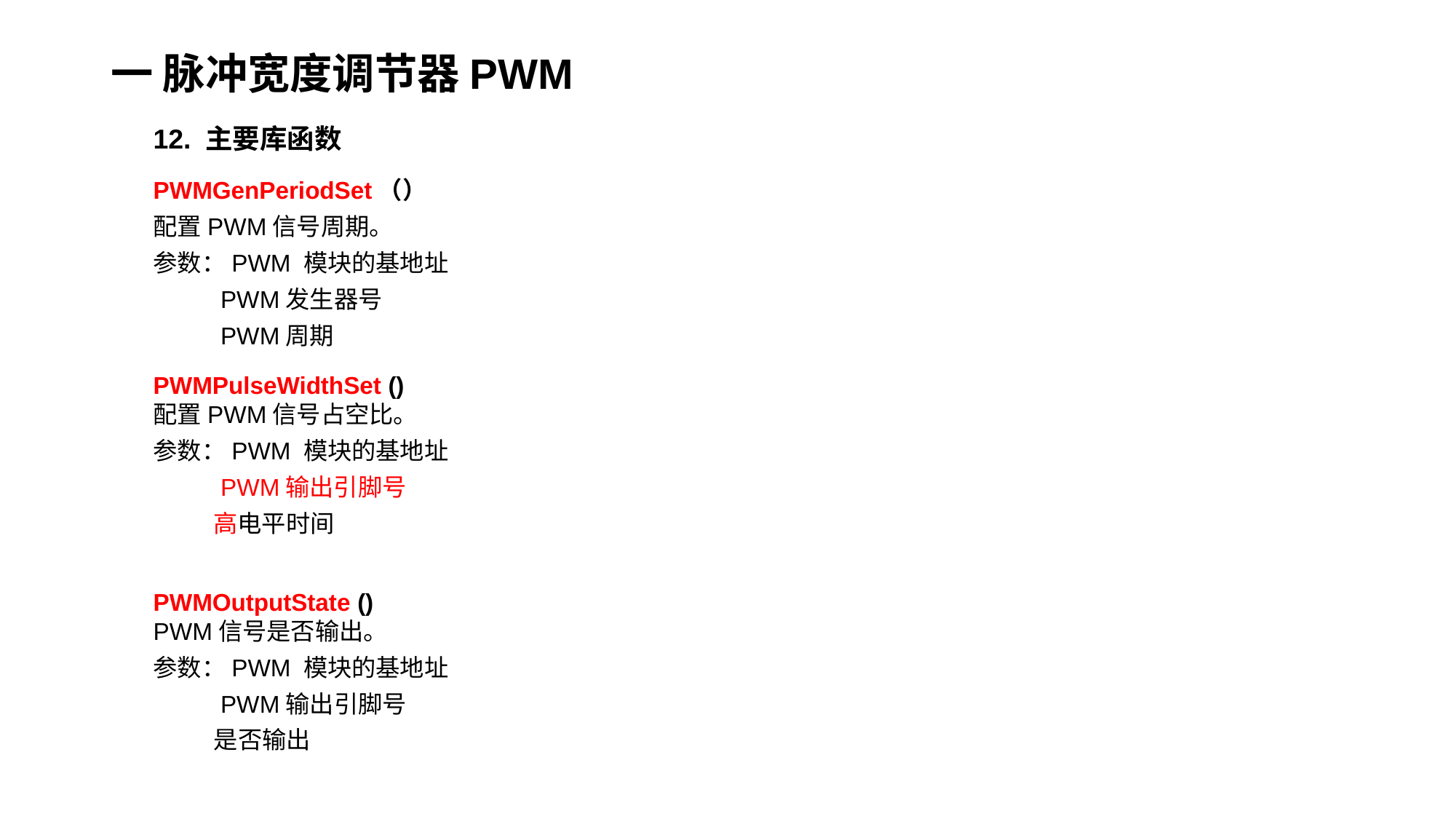

# 一 脉冲宽度调节器PWM
12. 主要库函数
PWMGenPeriodSet（）
配置PWM信号周期。
参数：PWM 模块的基地址
          PWM发生器号
          PWM周期
PWMPulseWidthSet ()
配置PWM信号占空比。
参数：PWM 模块的基地址
          PWM输出引脚号
          高电平时间
PWMOutputState ()
PWM信号是否输出。
参数：PWM 模块的基地址
          PWM输出引脚号
          是否输出